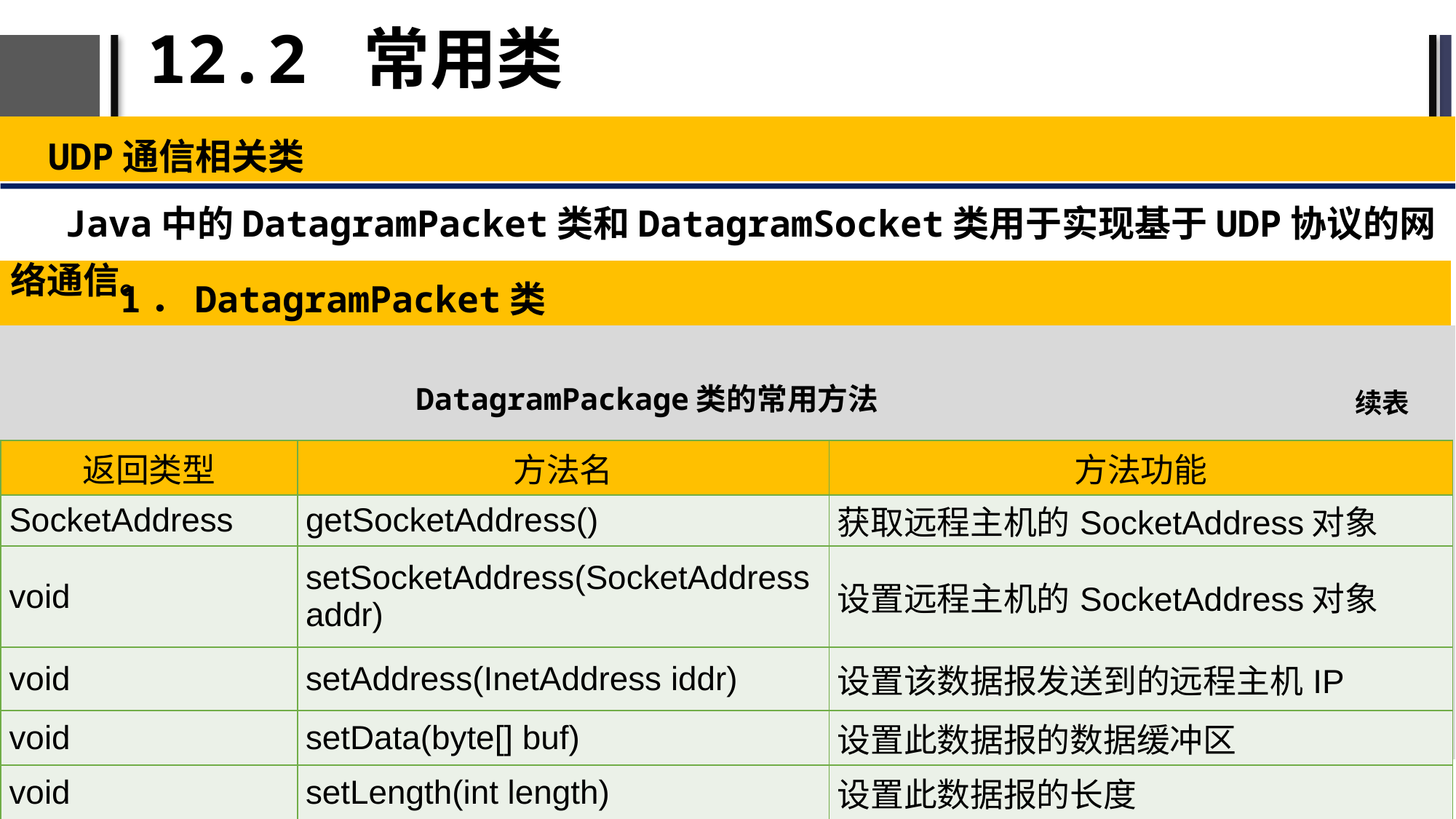

# 12.2 常用类

UDP通信相关类
Java中的DatagramPacket类和DatagramSocket类用于实现基于UDP协议的网络通信。

1．DatagramPacket类

续表
DatagramPackage类的常用方法
| 返回类型 | 方法名 | 方法功能 |
| --- | --- | --- |
| SocketAddress | getSocketAddress() | 获取远程主机的SocketAddress对象 |
| void | setSocketAddress(SocketAddress addr) | 设置远程主机的SocketAddress对象 |
| void | setAddress(InetAddress iddr) | 设置该数据报发送到的远程主机IP |
| void | setData(byte[] buf) | 设置此数据报的数据缓冲区 |
| void | setLength(int length) | 设置此数据报的长度 |